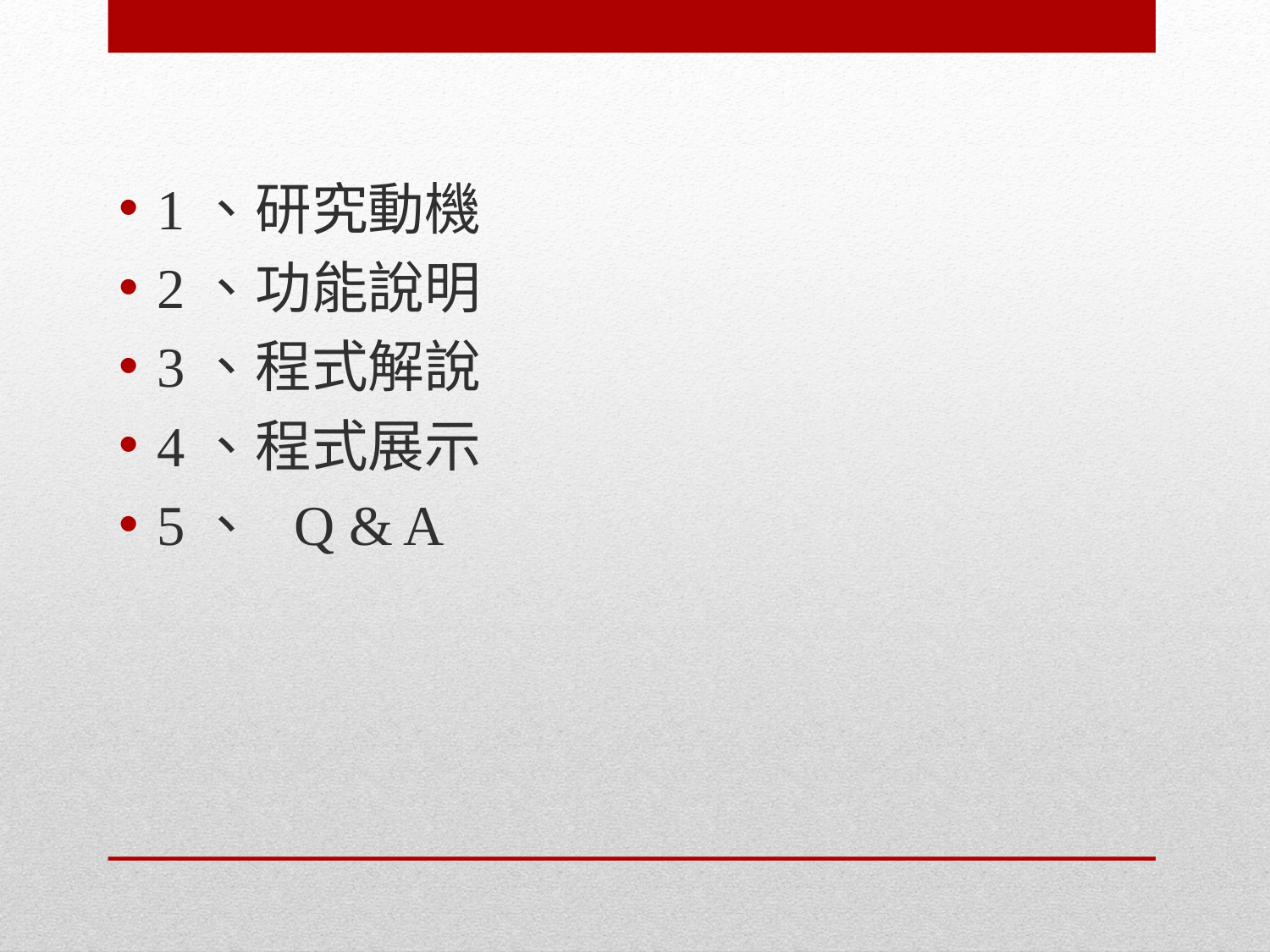

1、研究動機
2、功能說明
3、程式解說
4、程式展示
5、  Q & A
#